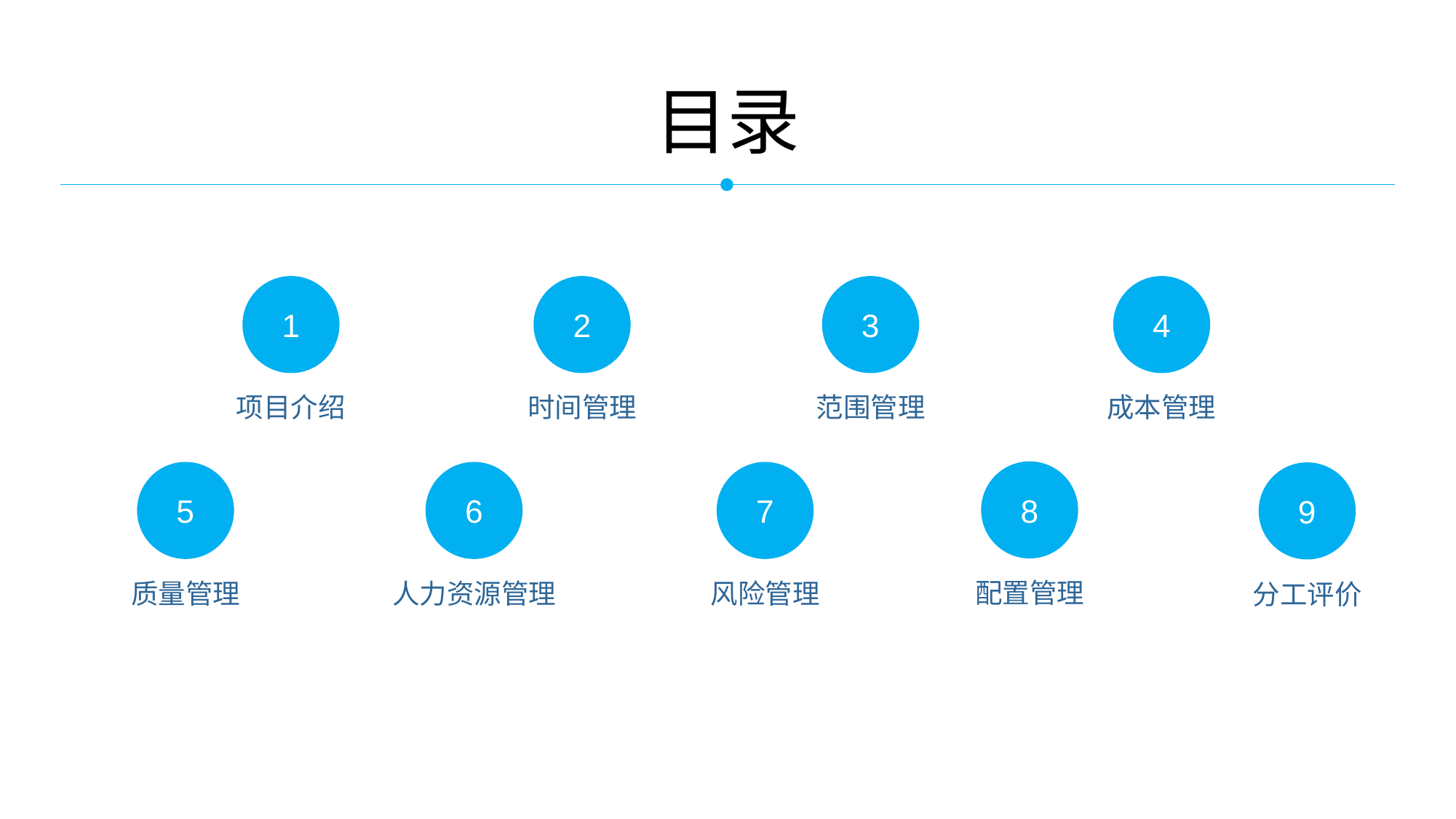

目录

1
项目介绍
2
时间管理

4
成本管理
3
范围管理
8
配置管理
5
质量管理
6
人力资源管理
7
风险管理
9
分工评价